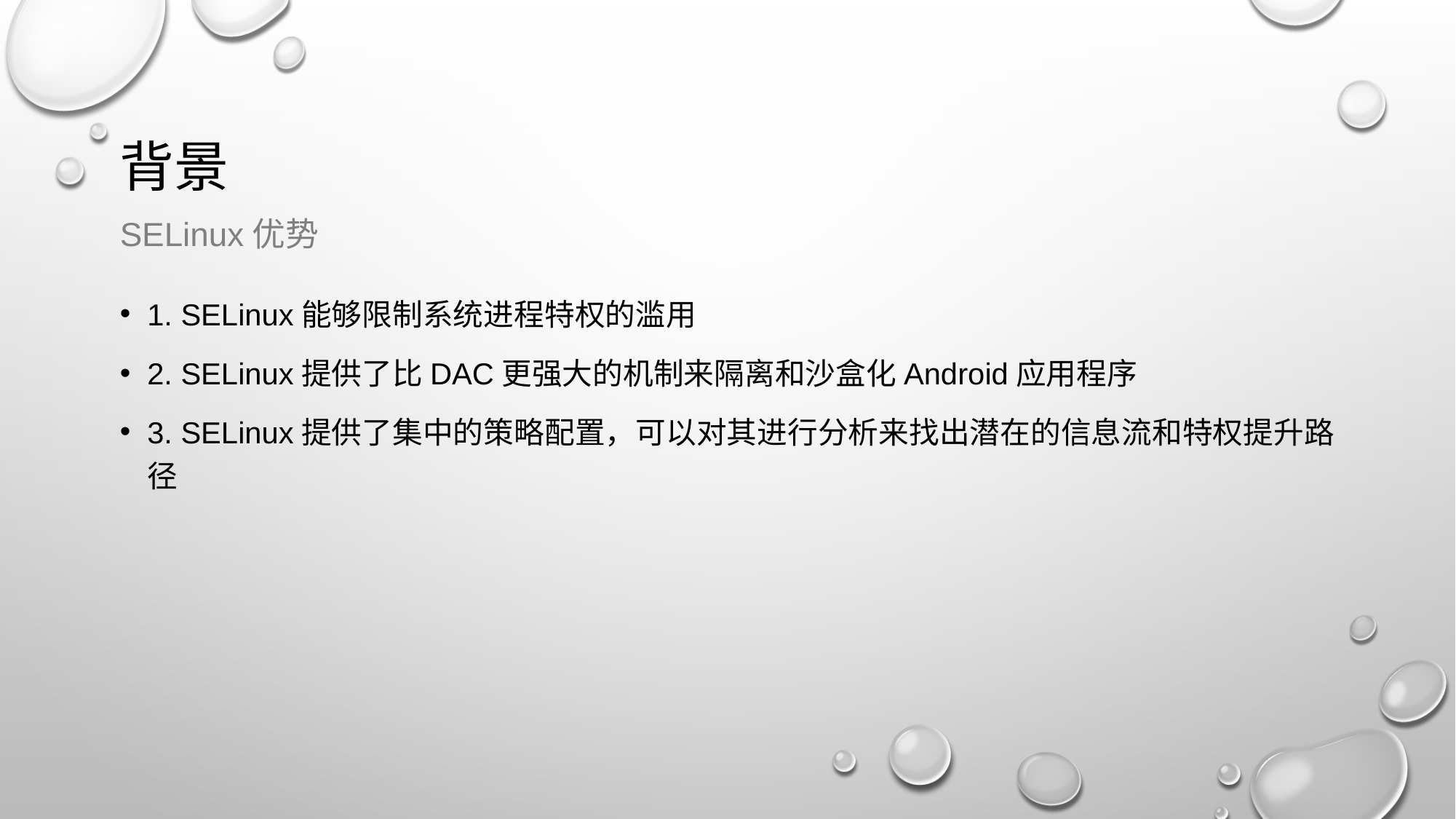

# 背景
SELinux优势
1. SELinux能够限制系统进程特权的滥用
2. SELinux提供了比DAC更强大的机制来隔离和沙盒化Android应用程序
3. SELinux提供了集中的策略配置，可以对其进行分析来找出潜在的信息流和特权提升路径